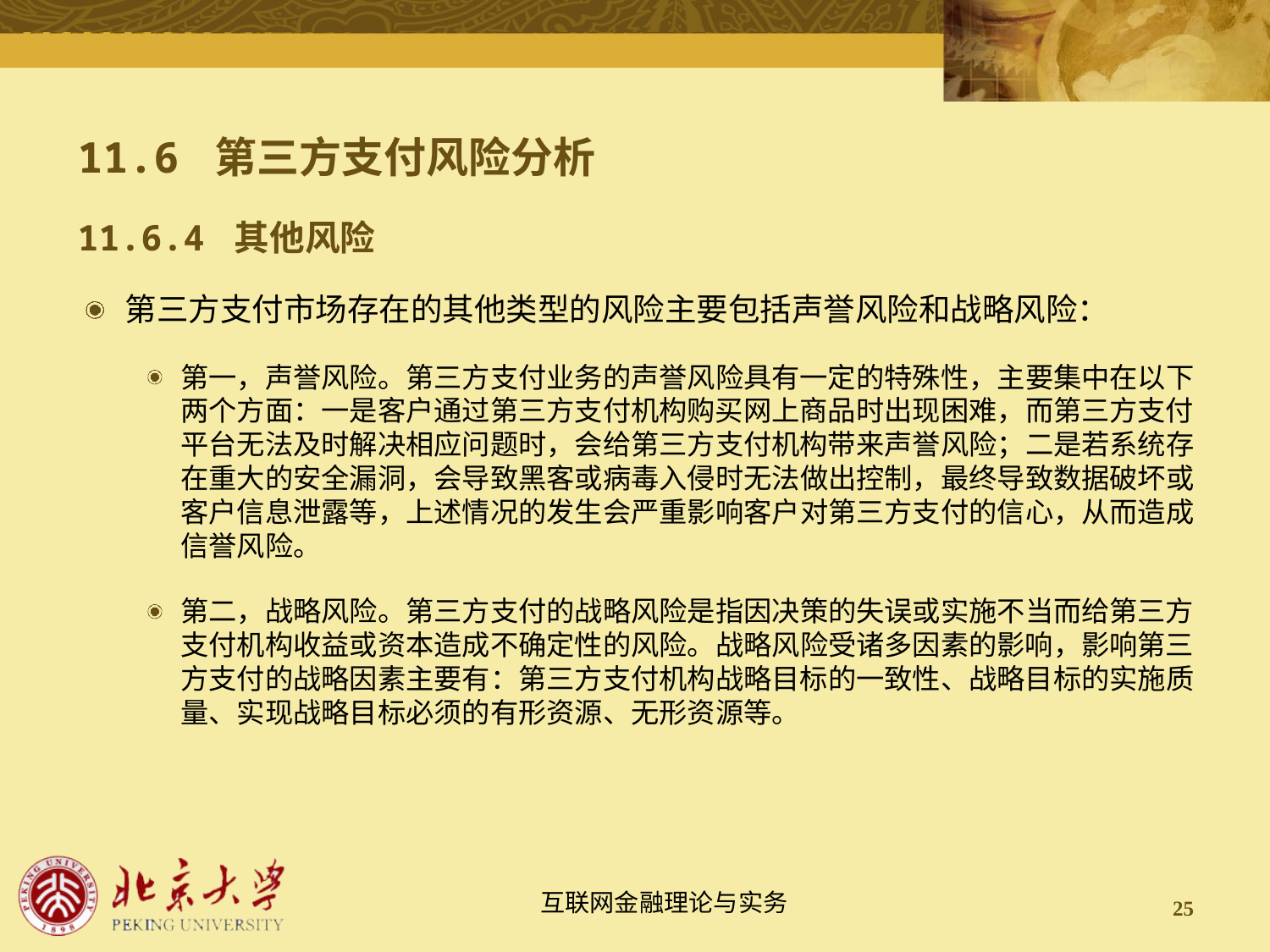

# 11.6 第三方支付风险分析
11.6.4 其他风险
第三方支付市场存在的其他类型的风险主要包括声誉风险和战略风险：
第一，声誉风险。第三方支付业务的声誉风险具有一定的特殊性，主要集中在以下两个方面：一是客户通过第三方支付机构购买网上商品时出现困难，而第三方支付平台无法及时解决相应问题时，会给第三方支付机构带来声誉风险；二是若系统存在重大的安全漏洞，会导致黑客或病毒入侵时无法做出控制，最终导致数据破坏或客户信息泄露等，上述情况的发生会严重影响客户对第三方支付的信心，从而造成信誉风险。
第二，战略风险。第三方支付的战略风险是指因决策的失误或实施不当而给第三方支付机构收益或资本造成不确定性的风险。战略风险受诸多因素的影响，影响第三方支付的战略因素主要有：第三方支付机构战略目标的一致性、战略目标的实施质量、实现战略目标必须的有形资源、无形资源等。
25